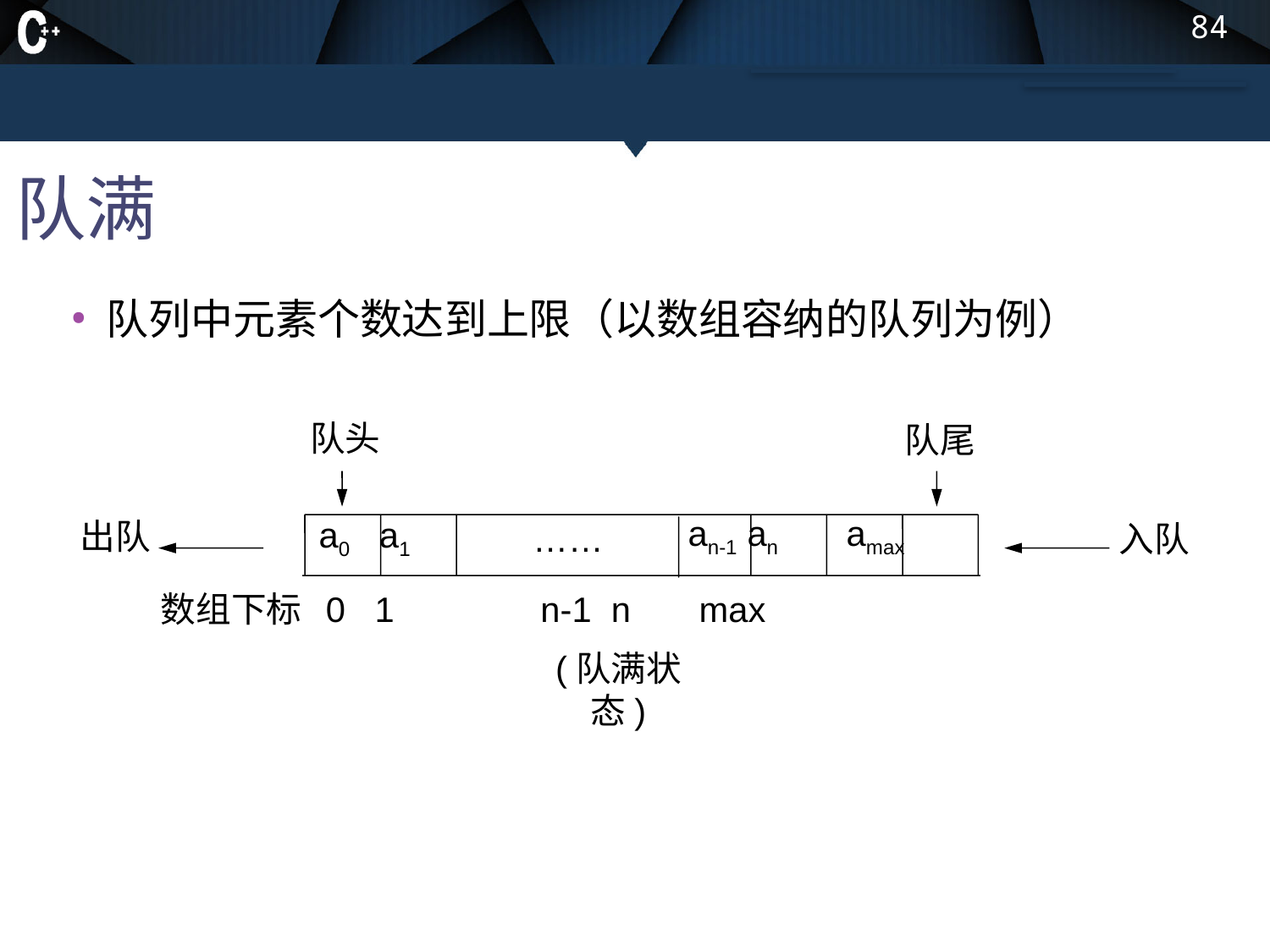

84
# 队满
队列中元素个数达到上限（以数组容纳的队列为例）
队头
队尾

 an-1 an       amax
 a0   a1
出队

……

入队

数组下标  0   1               n-1  n       max
(队满状态)